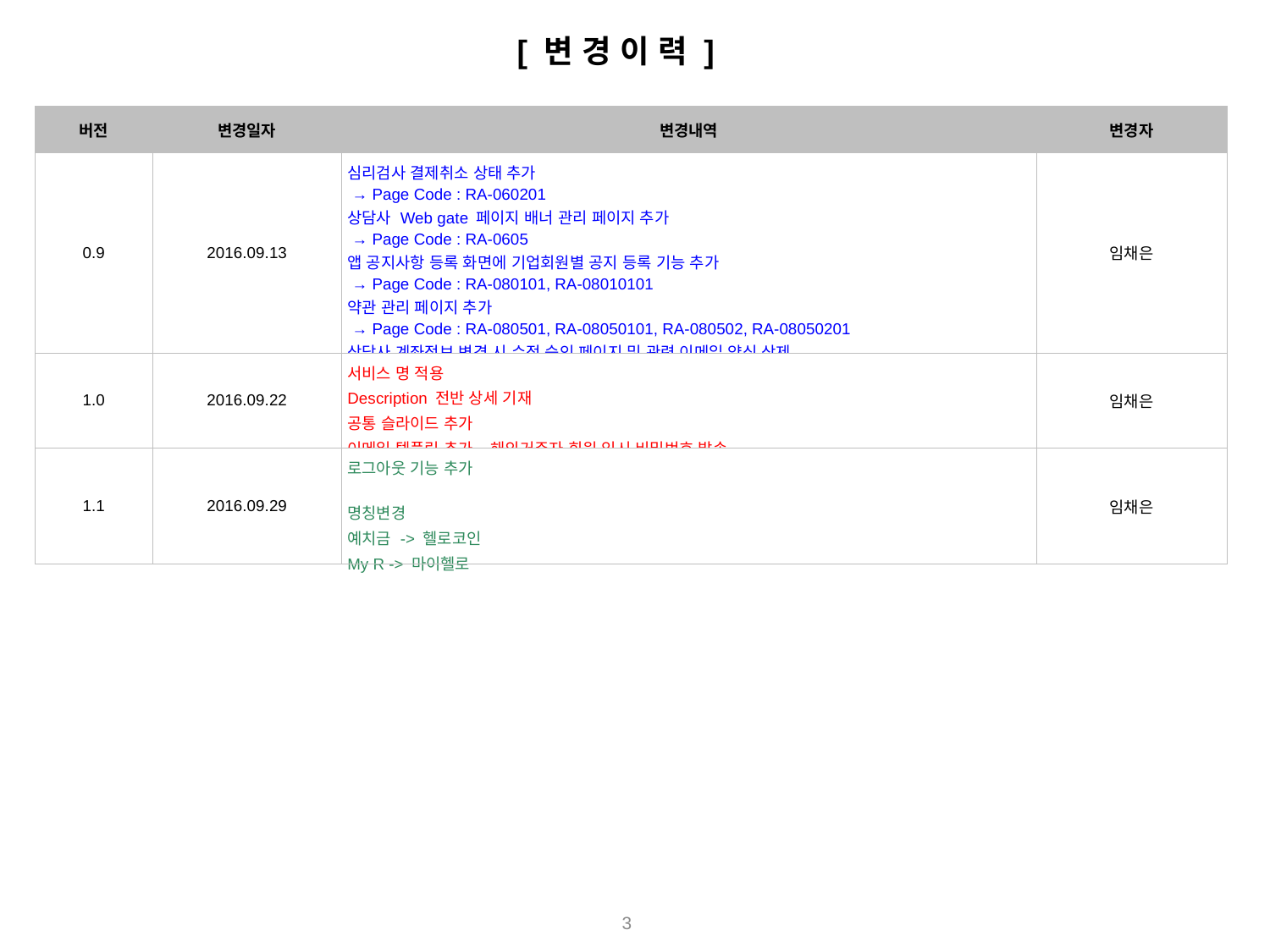

[ 변 경 이 력 ]
| 버전 | 변경일자 | 변경내역 | 변경자 |
| --- | --- | --- | --- |
| 0.9 | 2016.09.13 | 심리검사 결제취소 상태 추가 → Page Code : RA-060201 상담사 Web gate 페이지 배너 관리 페이지 추가 → Page Code : RA-0605 앱 공지사항 등록 화면에 기업회원별 공지 등록 기능 추가 → Page Code : RA-080101, RA-08010101 약관 관리 페이지 추가 → Page Code : RA-080501, RA-08050101, RA-080502, RA-08050201 상담사 계좌정보 변경 시 수정 승인 페이지 및 관련 이메일 양식 삭제 | 임채은 |
| 1.0 | 2016.09.22 | 서비스 명 적용 Description 전반 상세 기재 공통 슬라이드 추가 이메일 템플릿 추가 – 해외거주자 회원 임시 비밀번호 발송 | 임채은 |
| 1.1 | 2016.09.29 | 로그아웃 기능 추가 명칭변경 예치금 -> 헬로코인 My R -> 마이헬로 | 임채은 |
3